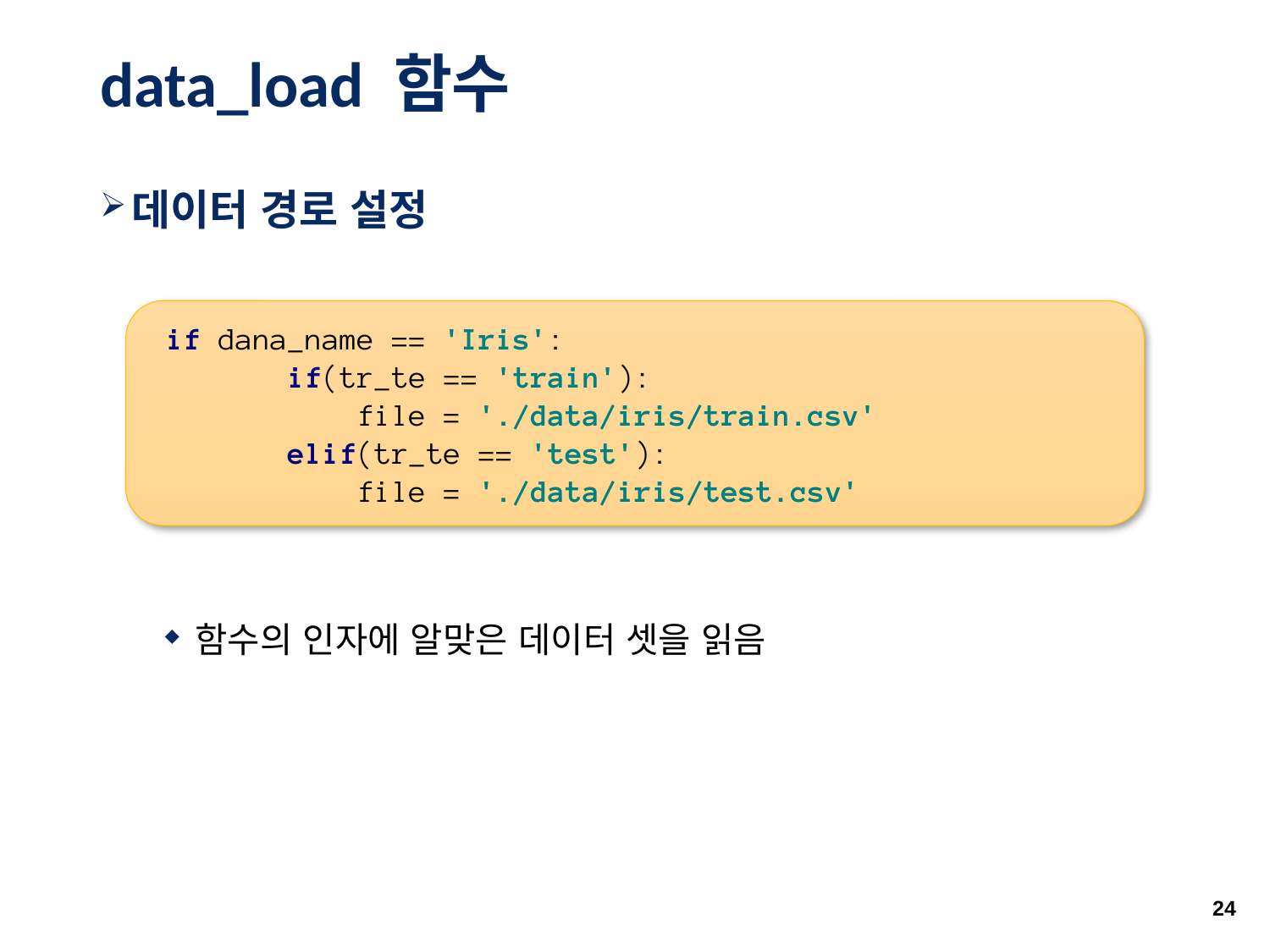

# data_load 함수
데이터 경로 설정

함수의 인자에 알맞은 데이터 셋을 읽음

 if dana_name == 'Iris':
        if(tr_te == 'train'):
            file = './data/iris/train.csv'
        elif(tr_te == 'test'):
            file = './data/iris/test.csv'
24